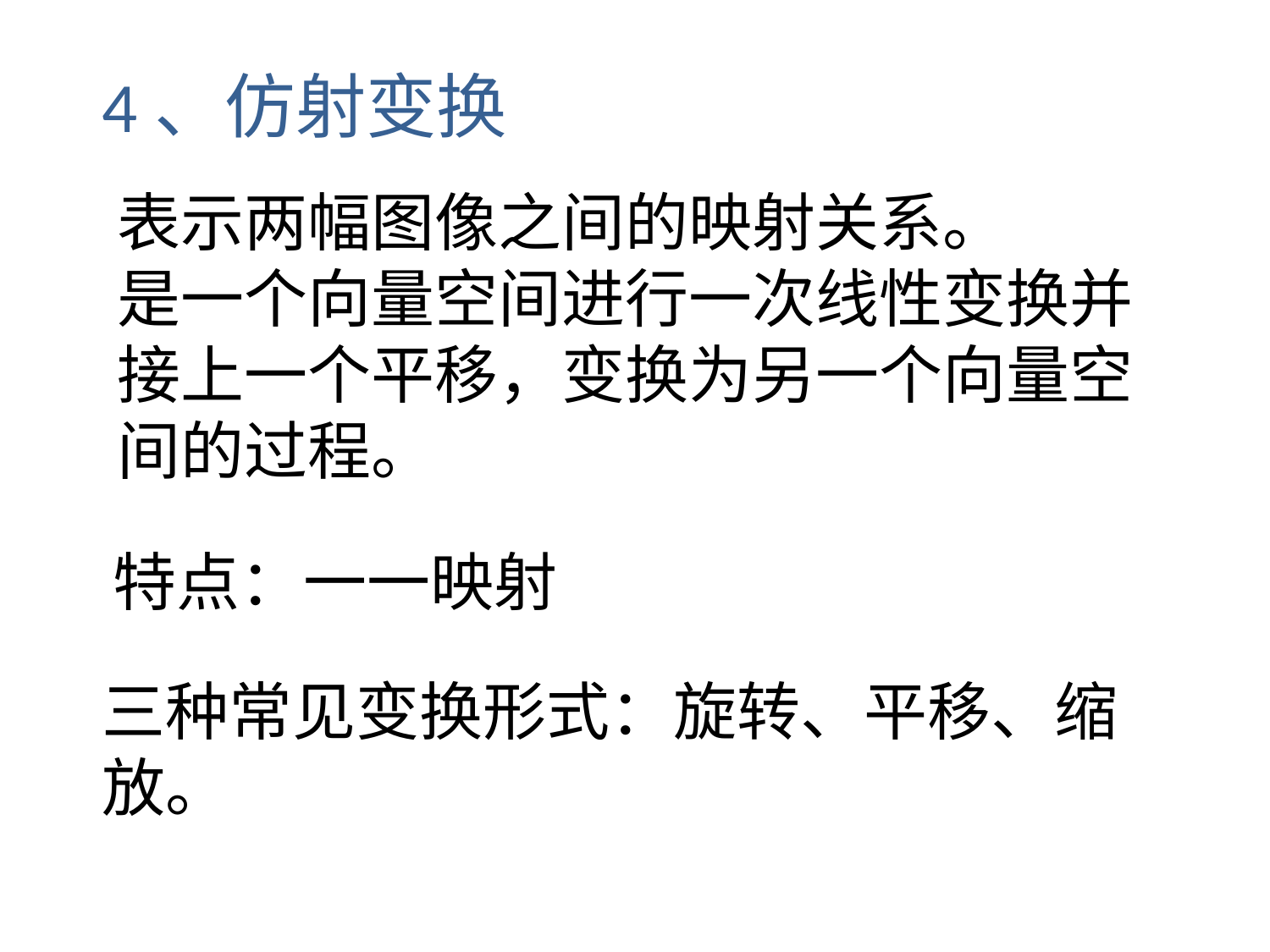

4、仿射变换
表示两幅图像之间的映射关系。
是一个向量空间进行一次线性变换并接上一个平移，变换为另一个向量空间的过程。
特点：一一映射
三种常见变换形式：旋转、平移、缩放。